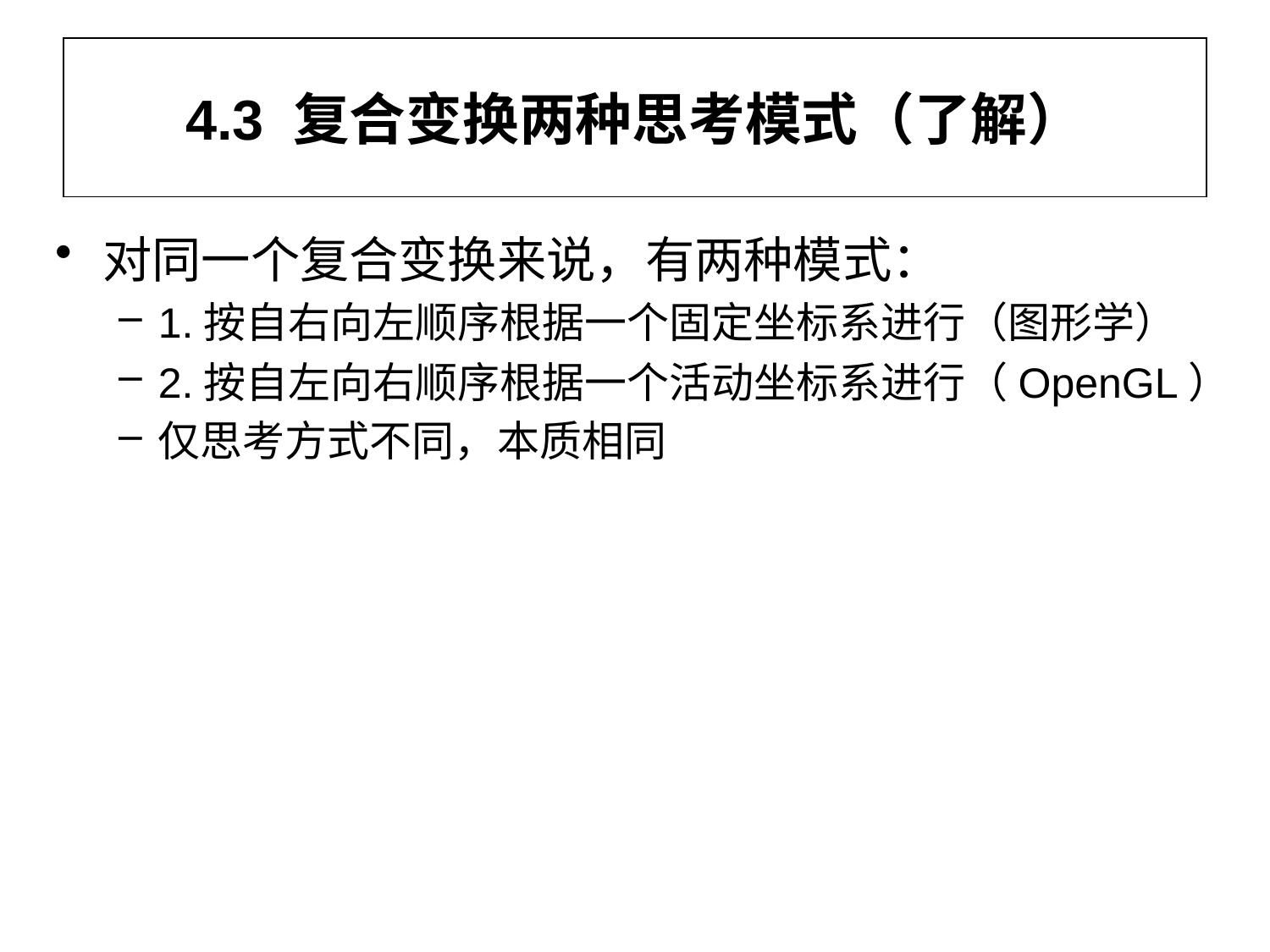

# 4.3 复合变换两种思考模式（了解）
对同一个复合变换来说，有两种模式：
1.按自右向左顺序根据一个固定坐标系进行（图形学）
2.按自左向右顺序根据一个活动坐标系进行（OpenGL）
仅思考方式不同，本质相同